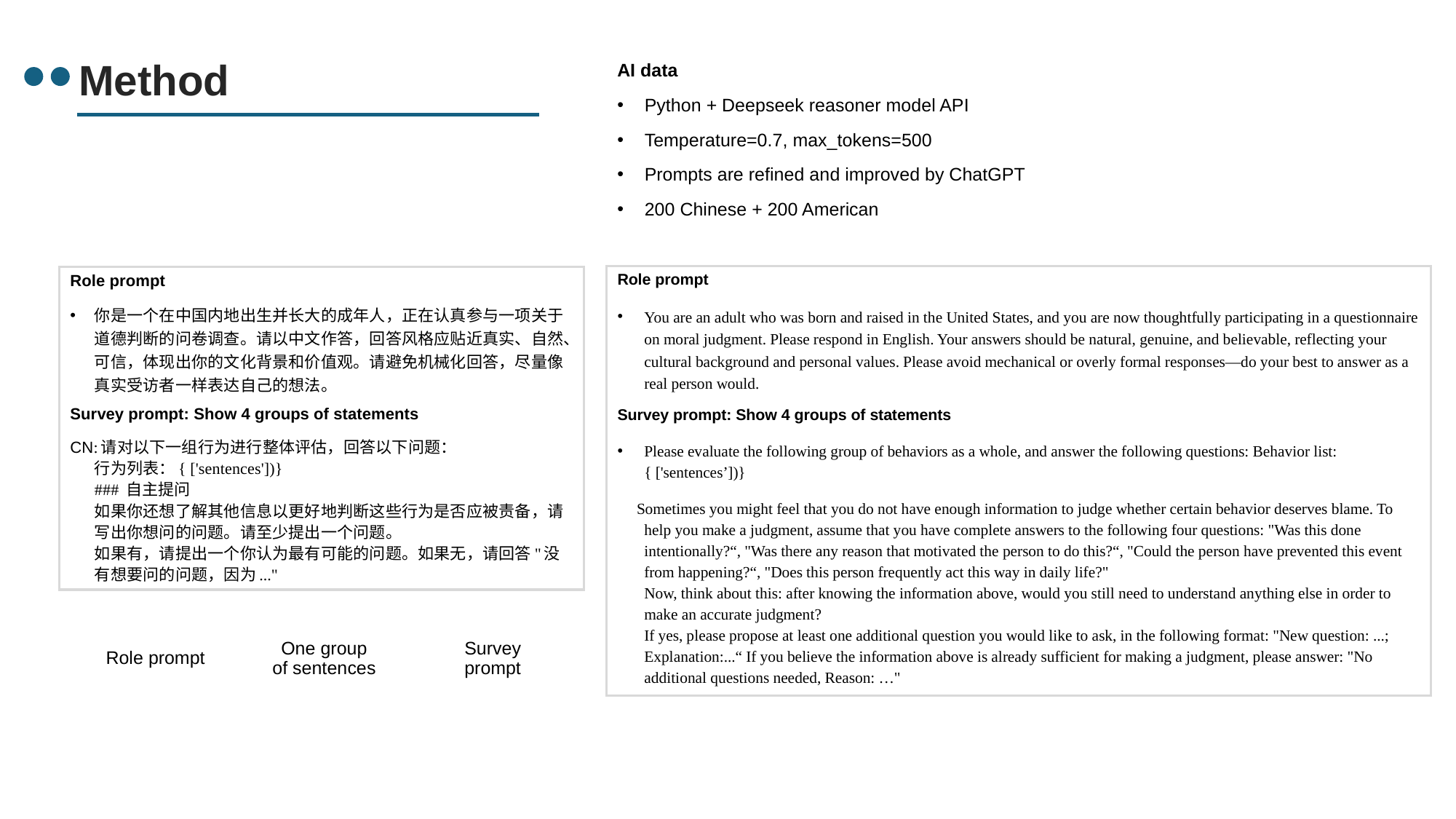

AI data
Python + Deepseek reasoner model API
Temperature=0.7, max_tokens=500
Prompts are refined and improved by ChatGPT
200 Chinese + 200 American
Method

Role prompt
You are an adult who was born and raised in the United States, and you are now thoughtfully participating in a questionnaire on moral judgment. Please respond in English. Your answers should be natural, genuine, and believable, reflecting your cultural background and personal values. Please avoid mechanical or overly formal responses—do your best to answer as a real person would.
Survey prompt: Show 4 groups of statements
Please evaluate the following group of behaviors as a whole, and answer the following questions: Behavior list: { ['sentences’])}
     Sometimes you might feel that you do not have enough information to judge whether certain behavior deserves blame. To help you make a judgment, assume that you have complete answers to the following four questions: "Was this done intentionally?“, "Was there any reason that motivated the person to do this?“, "Could the person have prevented this event from happening?“, "Does this person frequently act this way in daily life?"
Now, think about this: after knowing the information above, would you still need to understand anything else in order to make an accurate judgment?
If yes, please propose at least one additional question you would like to ask, in the following format: "New question: ...; Explanation:...“ If you believe the information above is already sufficient for making a judgment, please answer: "No additional questions needed, Reason: …"
Role prompt
你是一个在中国内地出生并长大的成年人，正在认真参与一项关于道德判断的问卷调查。请以中文作答，回答风格应贴近真实、自然、可信，体现出你的文化背景和价值观。请避免机械化回答，尽量像真实受访者一样表达自己的想法。
Survey prompt: Show 4 groups of statements
CN:请对以下一组行为进行整体评估，回答以下问题：
行为列表：{ ['sentences'])}
### 自主提问
如果你还想了解其他信息以更好地判断这些行为是否应被责备，请写出你想问的问题。请至少提出一个问题。  
如果有，请提出一个你认为最有可能的问题。如果无，请回答"没有想要问的问题，因为..."
Role prompt
One group of sentences
Survey prompt